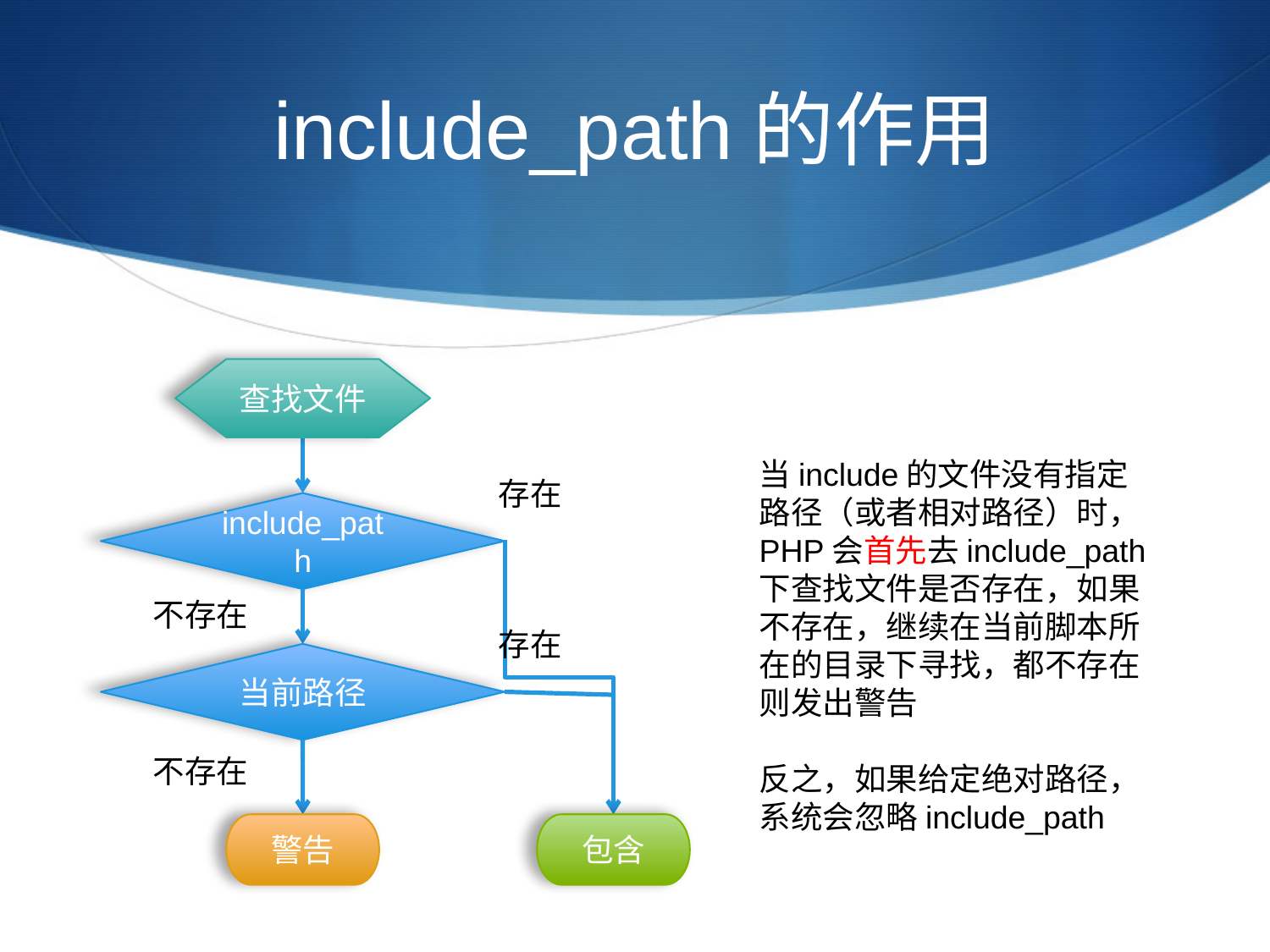

# include_path的作用
查找文件
当include的文件没有指定路径（或者相对路径）时，PHP会首先去include_path下查找文件是否存在，如果不存在，继续在当前脚本所在的目录下寻找，都不存在则发出警告

反之，如果给定绝对路径，系统会忽略include_path
存在
include_path
不存在
存在
当前路径
不存在
警告
包含